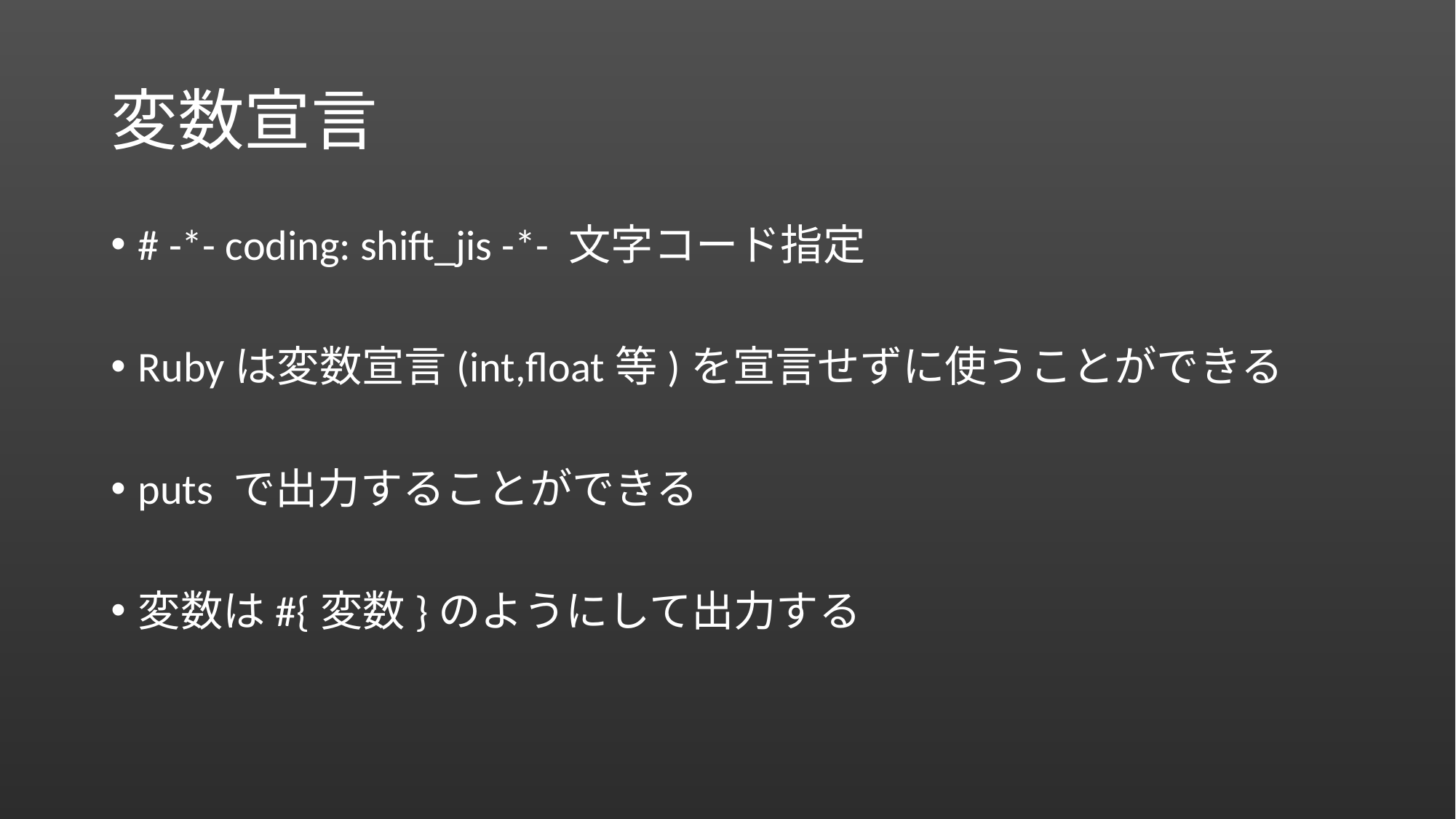

# 変数宣言
# -*- coding: shift_jis -*- 文字コード指定

Rubyは変数宣言(int,float等)を宣言せずに使うことができる

puts で出力することができる

変数は#{変数}のようにして出力する